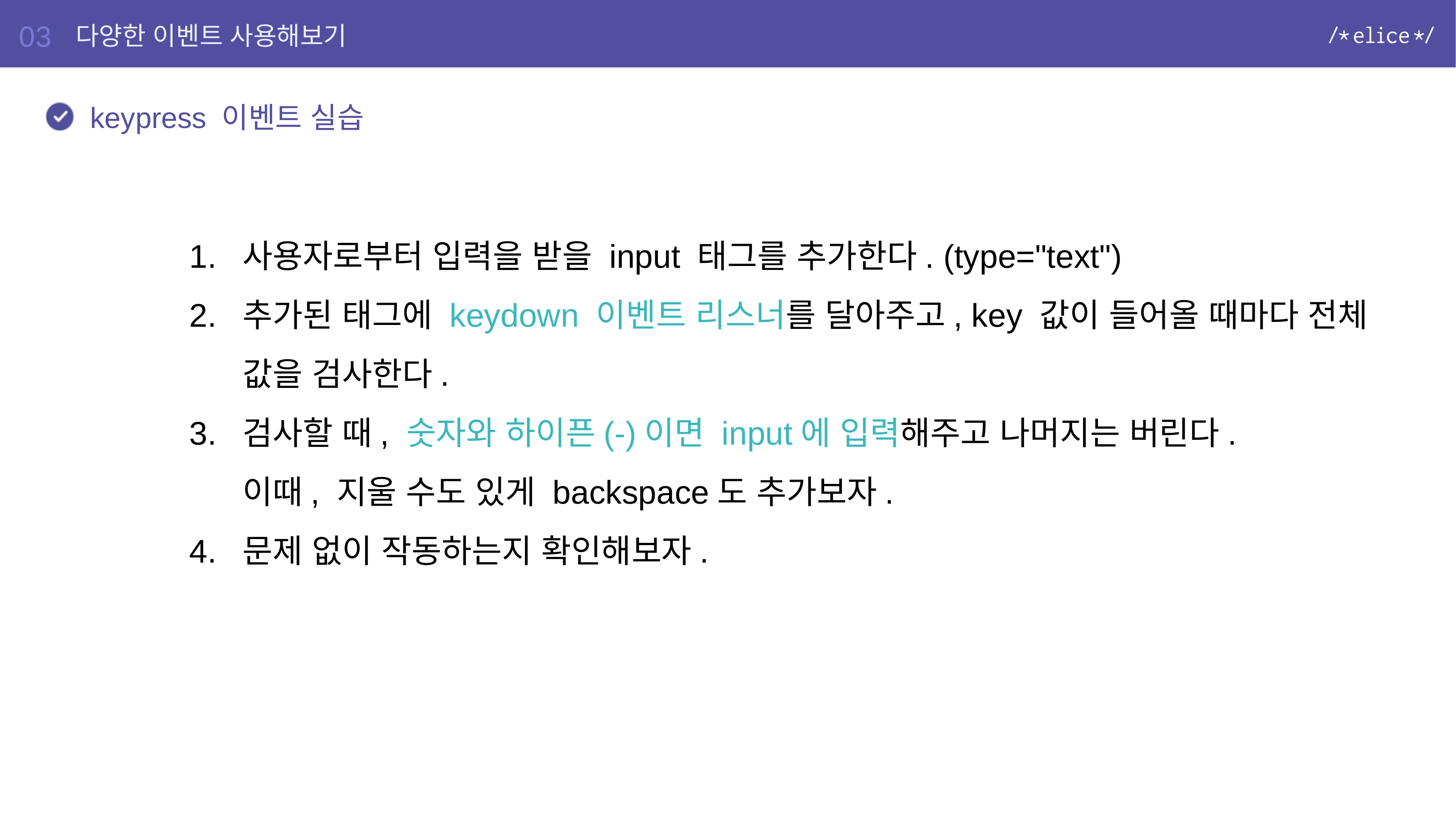

03
다양한 이벤트 사용해보기
 keypress 이벤트 실습
사용자로부터 입력을 받을 input 태그를 추가한다. (type="text")
추가된 태그에 keydown 이벤트 리스너를 달아주고, key 값이 들어올 때마다 전체 값을 검사한다.
검사할 때, 숫자와 하이픈(-)이면 input에 입력해주고 나머지는 버린다.
이때, 지울 수도 있게 backspace도 추가보자.
문제 없이 작동하는지 확인해보자.